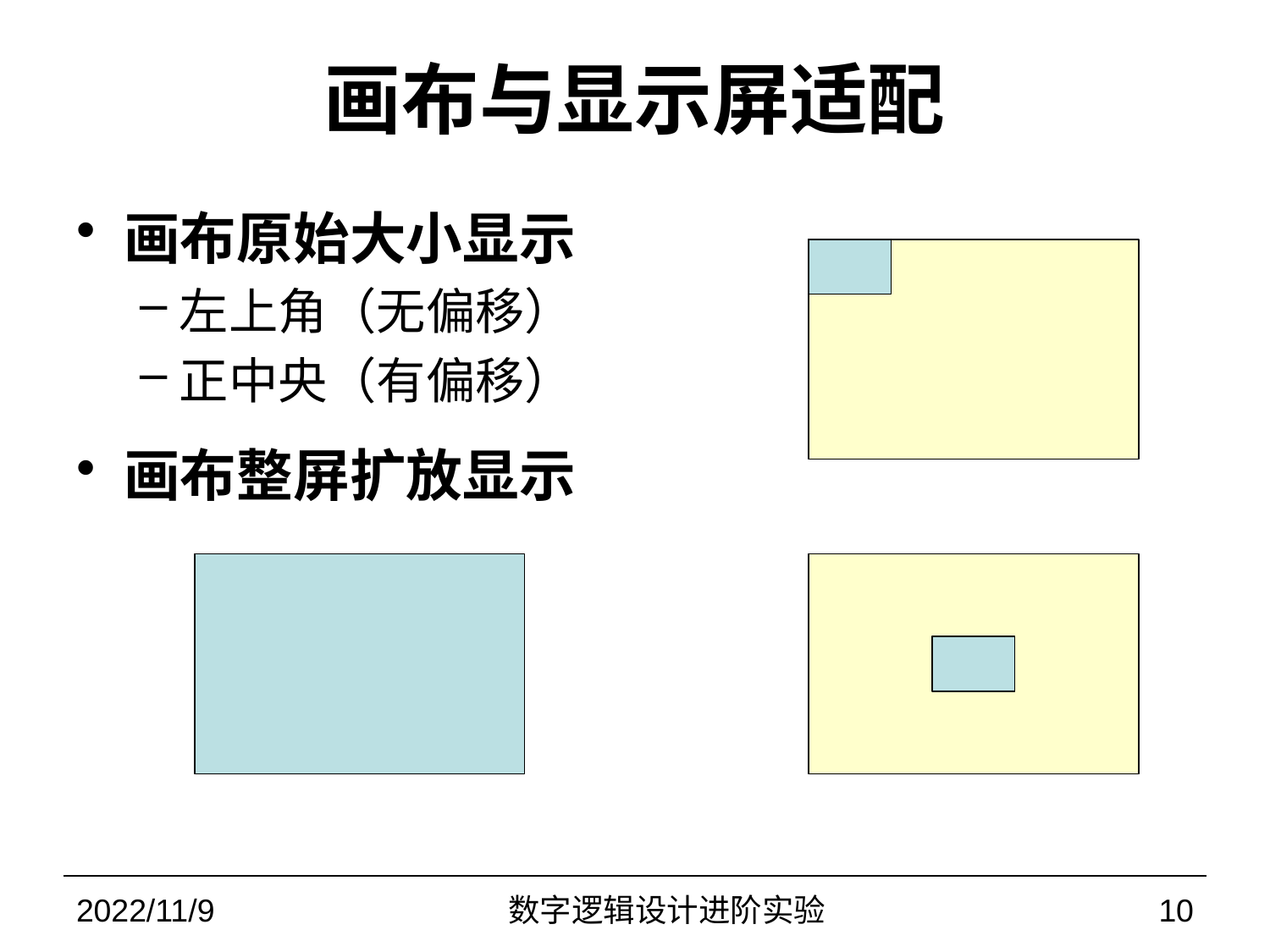

# 画布与显示屏适配
画布原始大小显示
左上角（无偏移）
正中央（有偏移）
画布整屏扩放显示

2022/11/9
数字逻辑设计进阶实验
10